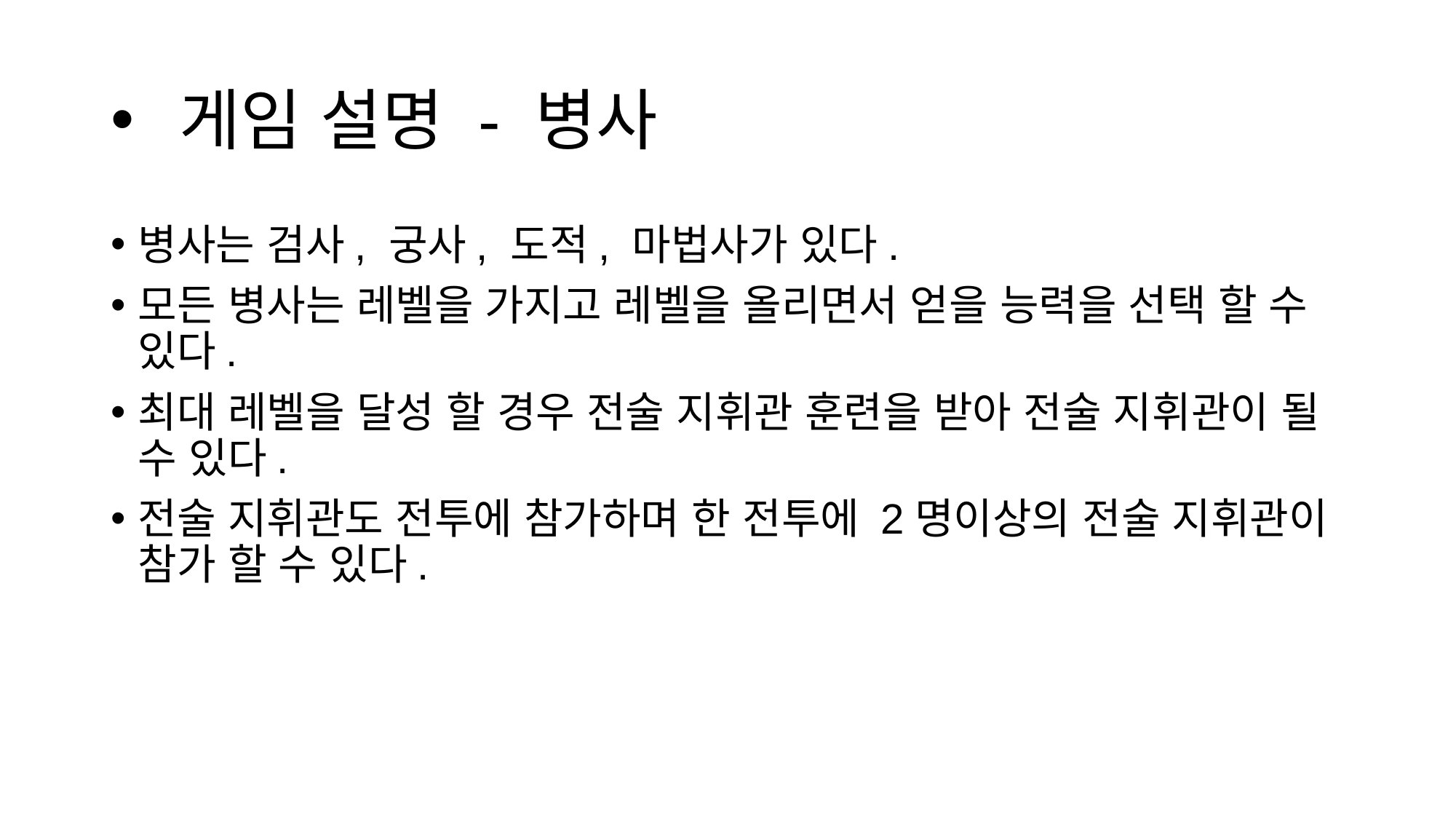

# 게임 설명 - 병사
병사는 검사, 궁사, 도적, 마법사가 있다.
모든 병사는 레벨을 가지고 레벨을 올리면서 얻을 능력을 선택 할 수 있다.
최대 레벨을 달성 할 경우 전술 지휘관 훈련을 받아 전술 지휘관이 될 수 있다.
전술 지휘관도 전투에 참가하며 한 전투에 2명이상의 전술 지휘관이 참가 할 수 있다.